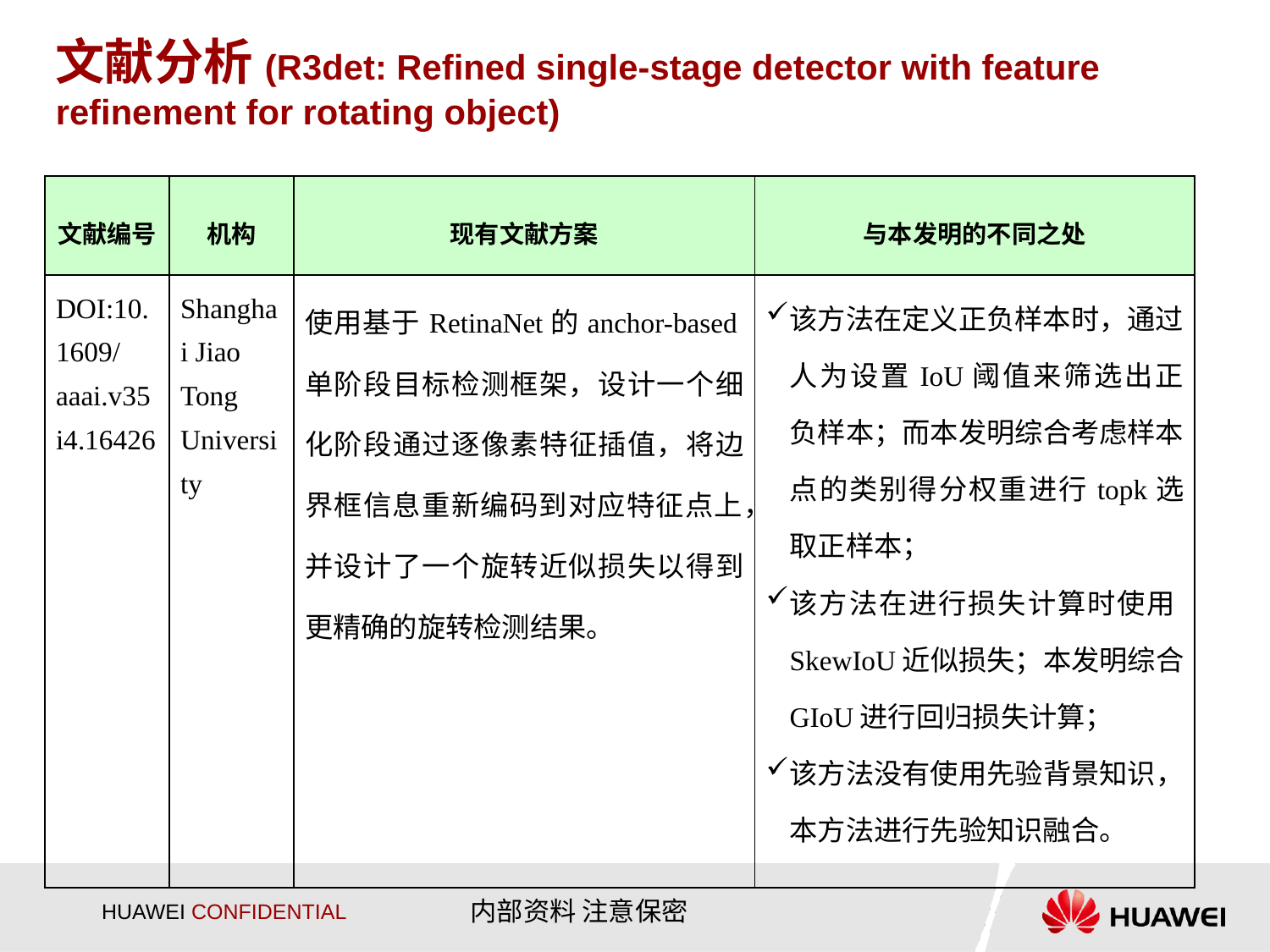

# 文献分析(R3det: Refined single-stage detector with feature refinement for rotating object)
| 文献编号 | 机构 | 现有文献方案 | 与本发明的不同之处 |
| --- | --- | --- | --- |
| DOI:10.1609/aaai.v35i4.16426 | Shanghai Jiao Tong University | 使用基于RetinaNet的anchor-based单阶段目标检测框架，设计一个细化阶段通过逐像素特征插值，将边界框信息重新编码到对应特征点上，并设计了一个旋转近似损失以得到更精确的旋转检测结果。 | 该方法在定义正负样本时，通过人为设置IoU阈值来筛选出正负样本；而本发明综合考虑样本点的类别得分权重进行topk选取正样本； 该方法在进行损失计算时使用SkewIoU近似损失；本发明综合GIoU进行回归损失计算； 该方法没有使用先验背景知识，本方法进行先验知识融合。 |